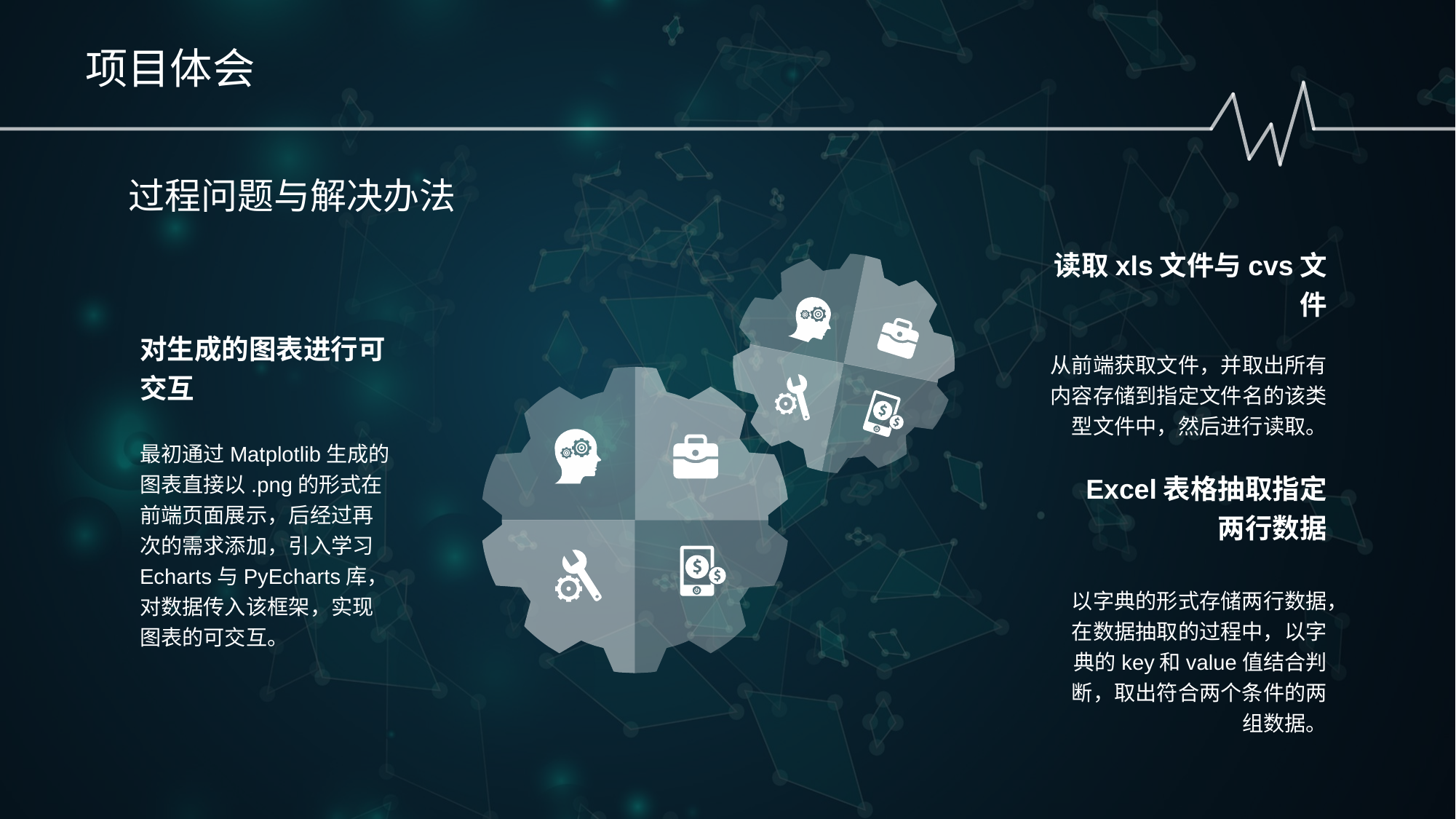

项目体会

过程问题与解决办法
读取xls文件与cvs文件
从前端获取文件，并取出所有内容存储到指定文件名的该类型文件中，然后进行读取。

对生成的图表进行可交互
最初通过Matplotlib生成的图表直接以.png的形式在前端页面展示，后经过再次的需求添加，引入学习Echarts与PyEcharts库，对数据传入该框架，实现图表的可交互。
Excel表格抽取指定两行数据
以字典的形式存储两行数据，在数据抽取的过程中，以字典的key和value值结合判断，取出符合两个条件的两组数据。